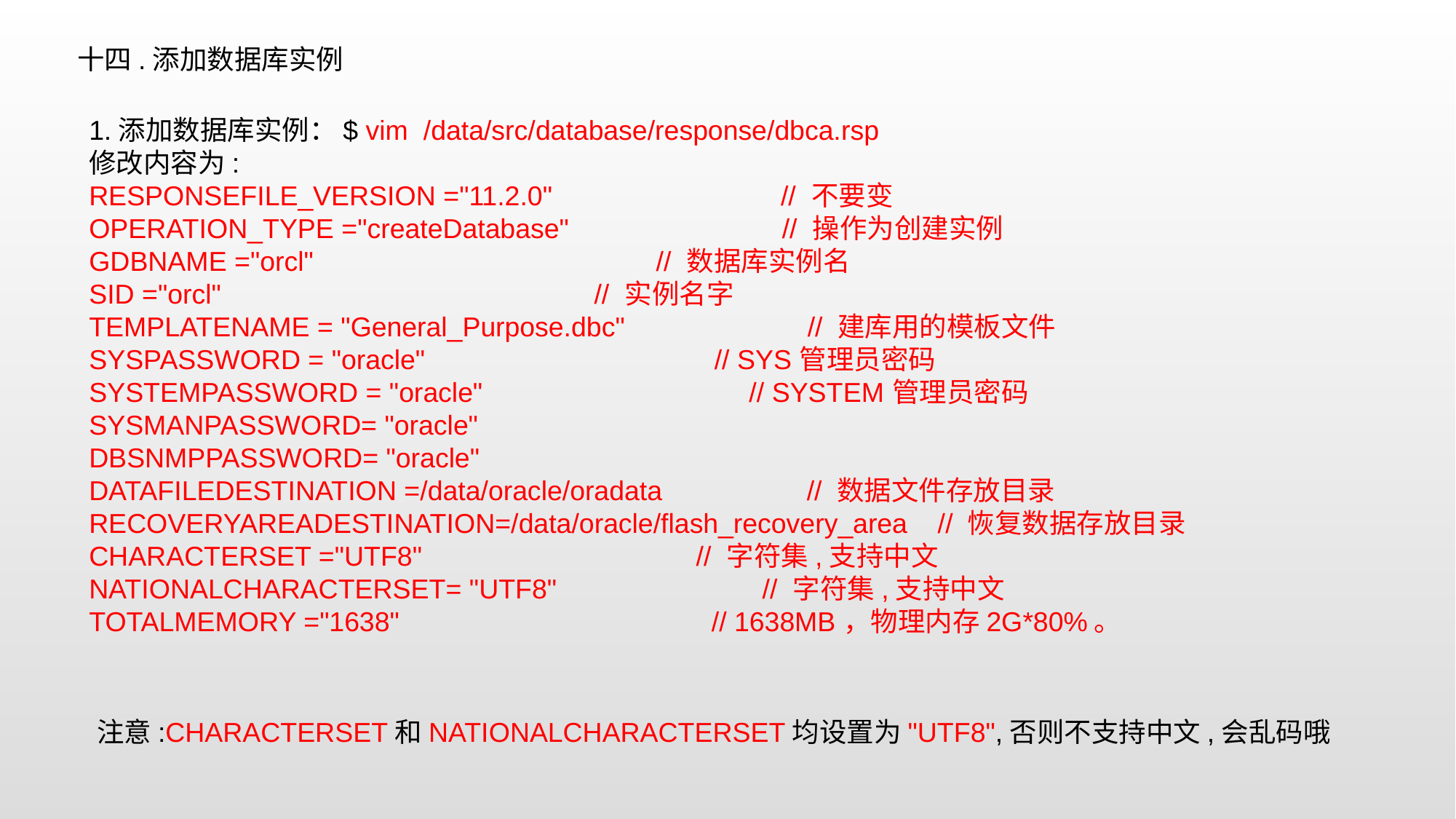

十四.添加数据库实例
1.添加数据库实例：$ vim  /data/src/database/response/dbca.rsp
修改内容为:
RESPONSEFILE_VERSION ="11.2.0"                              // 不要变
OPERATION_TYPE ="createDatabase"                            // 操作为创建实例
GDBNAME ="orcl"                                             // 数据库实例名
SID ="orcl"                                                 // 实例名字
TEMPLATENAME = "General_Purpose.dbc"                        // 建库用的模板文件
SYSPASSWORD = "oracle"                                      // SYS管理员密码
SYSTEMPASSWORD = "oracle"                                   // SYSTEM管理员密码
SYSMANPASSWORD= "oracle"
DBSNMPPASSWORD= "oracle"
DATAFILEDESTINATION =/data/oracle/oradata                   // 数据文件存放目录
RECOVERYAREADESTINATION=/data/oracle/flash_recovery_area    // 恢复数据存放目录
CHARACTERSET ="UTF8"                                    // 字符集,支持中文
NATIONALCHARACTERSET= "UTF8"                           // 字符集,支持中文
TOTALMEMORY ="1638"                                         // 1638MB，物理内存2G*80%。
注意:CHARACTERSET和NATIONALCHARACTERSET均设置为"UTF8",否则不支持中文,会乱码哦